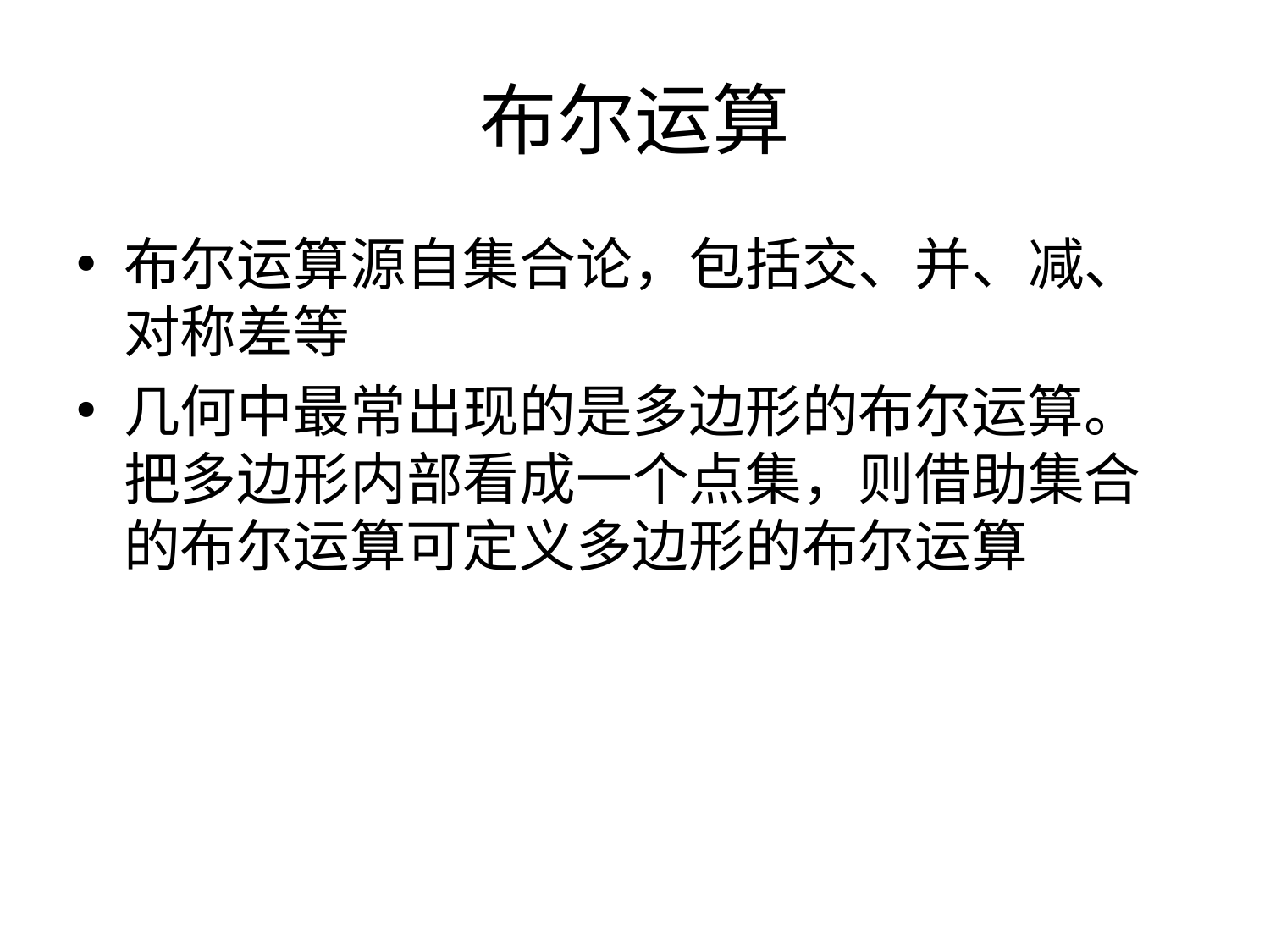

# 布尔运算
布尔运算源自集合论，包括交、并、减、对称差等
几何中最常出现的是多边形的布尔运算。把多边形内部看成一个点集，则借助集合的布尔运算可定义多边形的布尔运算